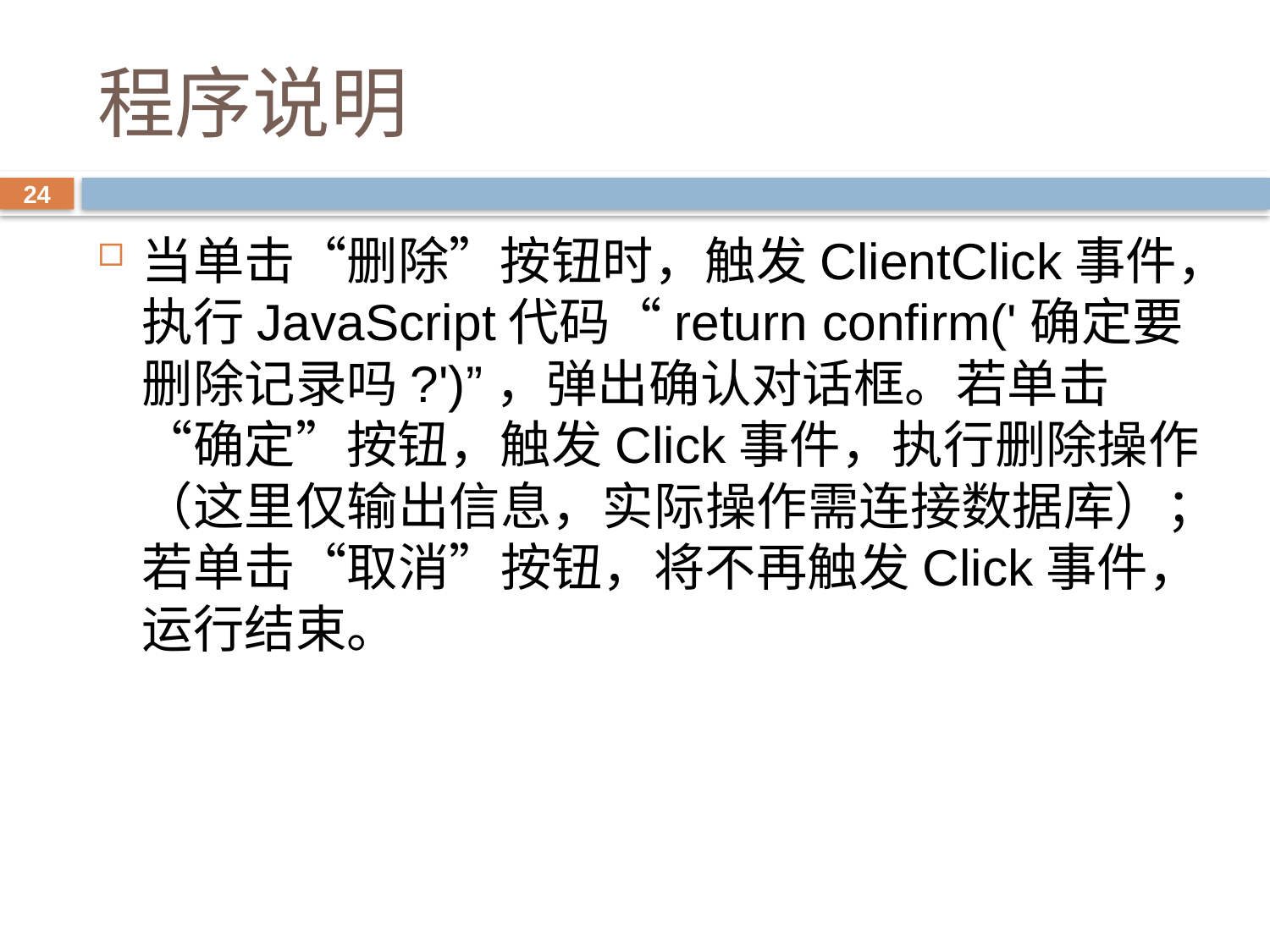

# 程序说明
24
当单击“删除”按钮时，触发ClientClick事件，执行JavaScript代码“return confirm('确定要删除记录吗?')”，弹出确认对话框。若单击“确定”按钮，触发Click事件，执行删除操作（这里仅输出信息，实际操作需连接数据库）；若单击“取消”按钮，将不再触发Click事件，运行结束。